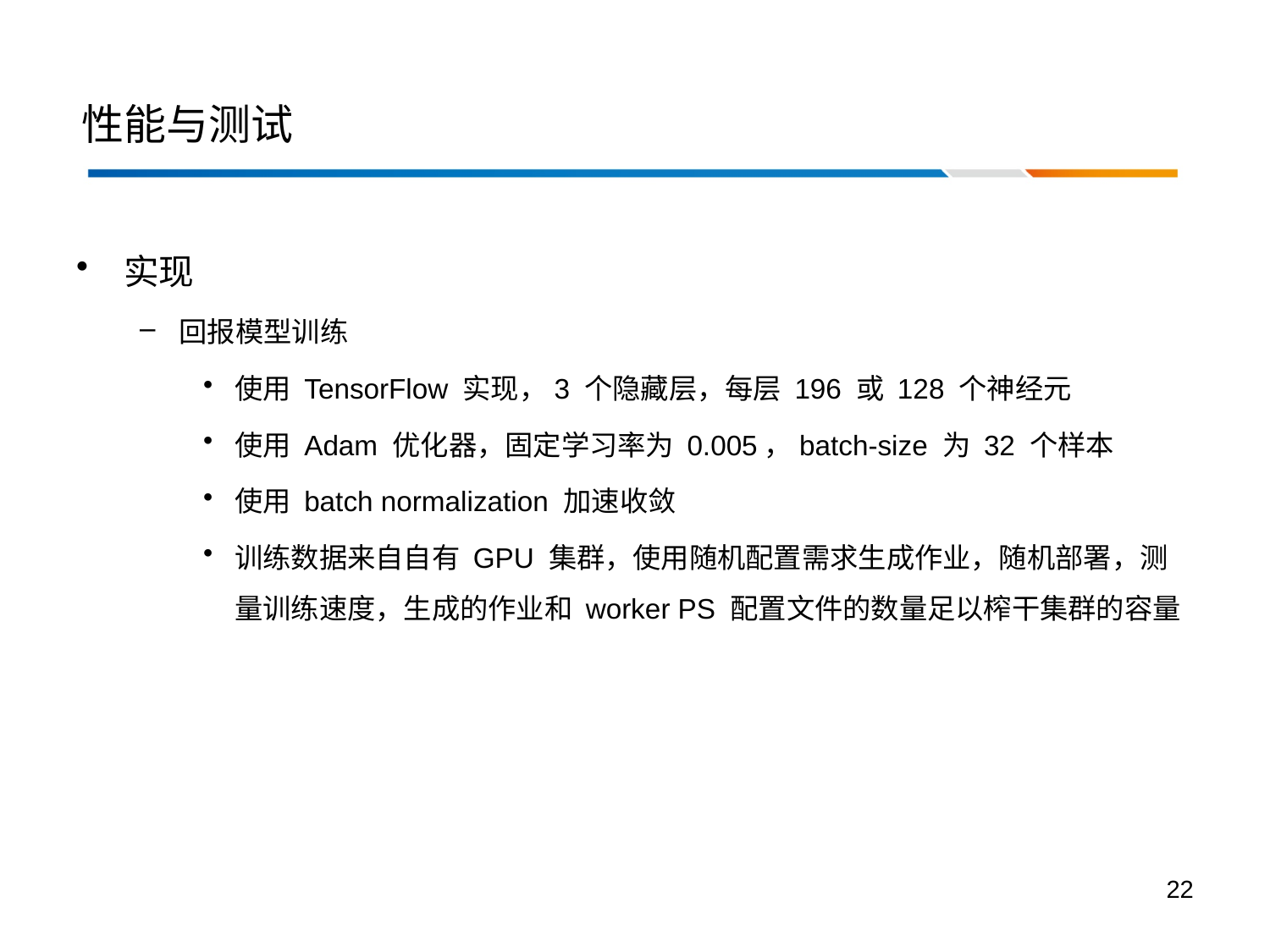

# 性能与测试
实现
回报模型训练
使用 TensorFlow 实现，3 个隐藏层，每层 196 或 128 个神经元
使用 Adam 优化器，固定学习率为 0.005，batch-size 为 32 个样本
使用 batch normalization 加速收敛
训练数据来自自有 GPU 集群，使用随机配置需求生成作业，随机部署，测量训练速度，生成的作业和 worker PS 配置文件的数量足以榨干集群的容量
22